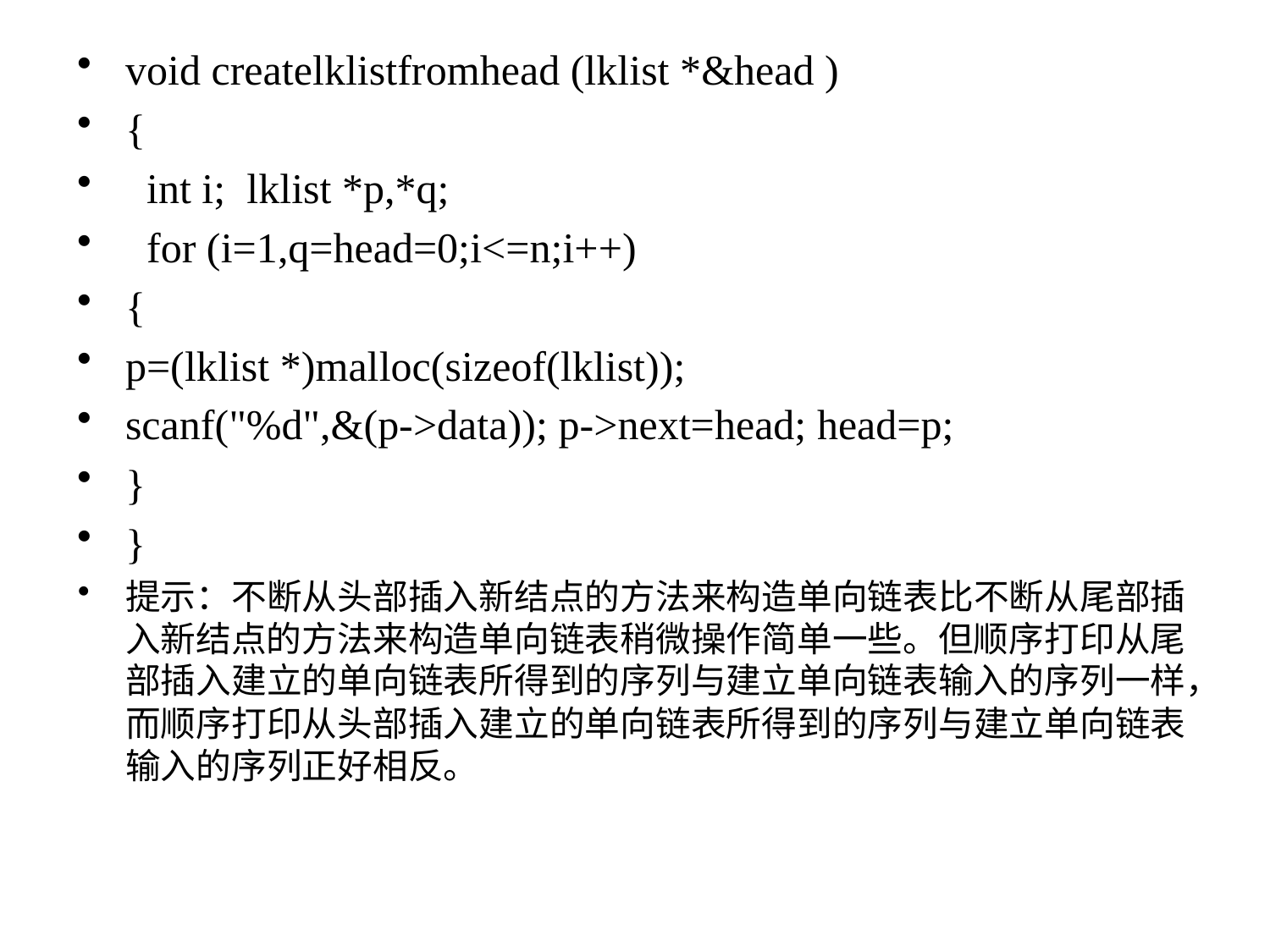

void createlklistfromhead (lklist *&head )
{
  int i;  lklist *p,*q;
  for (i=1,q=head=0;i<=n;i++)
{
p=(lklist *)malloc(sizeof(lklist));
scanf("%d",&(p->data)); p->next=head; head=p;
}
}
提示：不断从头部插入新结点的方法来构造单向链表比不断从尾部插入新结点的方法来构造单向链表稍微操作简单一些。但顺序打印从尾部插入建立的单向链表所得到的序列与建立单向链表输入的序列一样，而顺序打印从头部插入建立的单向链表所得到的序列与建立单向链表输入的序列正好相反。